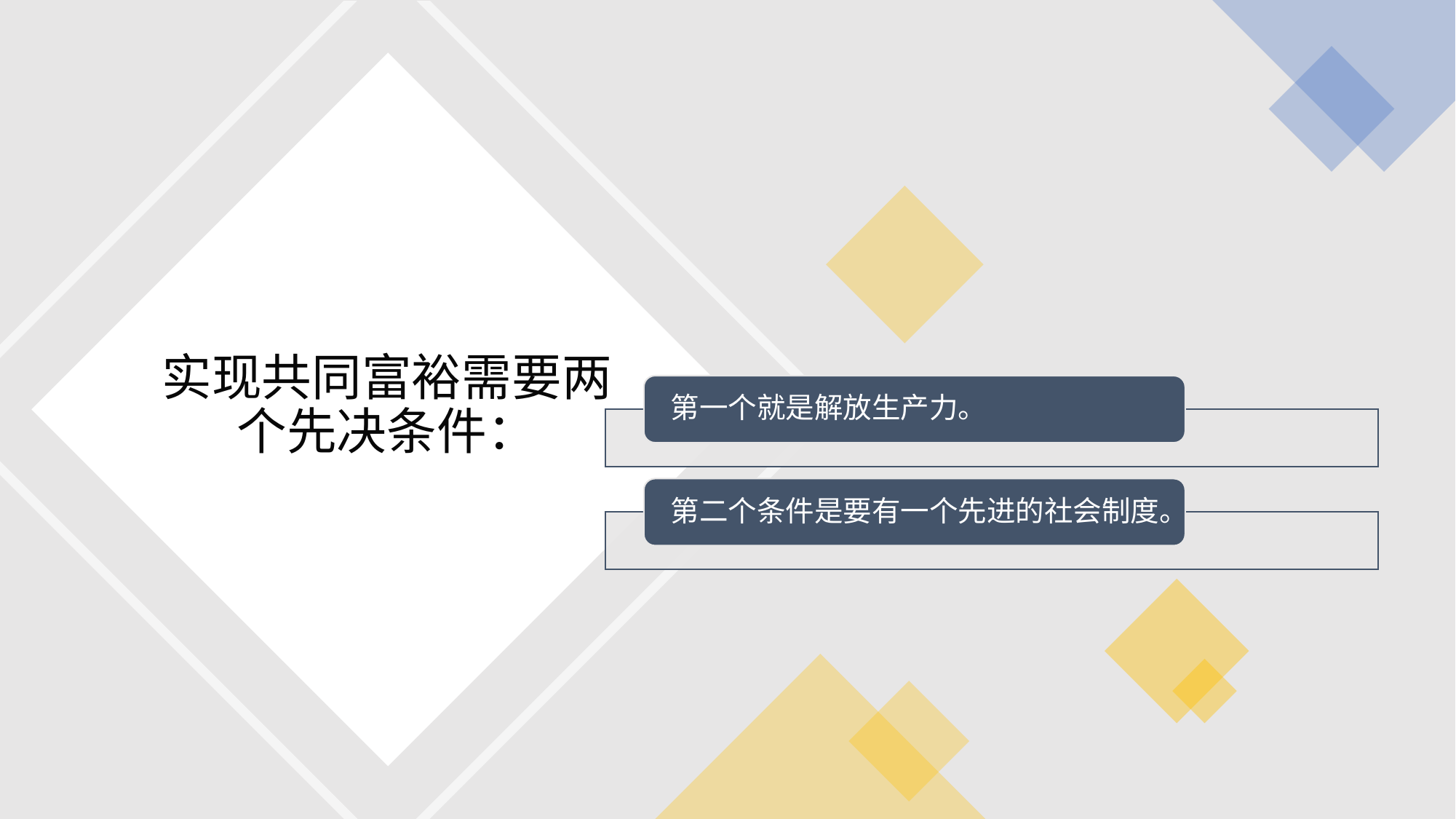

第一个就是解放生产力。
第二个条件是要有一个先进的社会制度。

# 实现共同富裕需要两个先决条件：